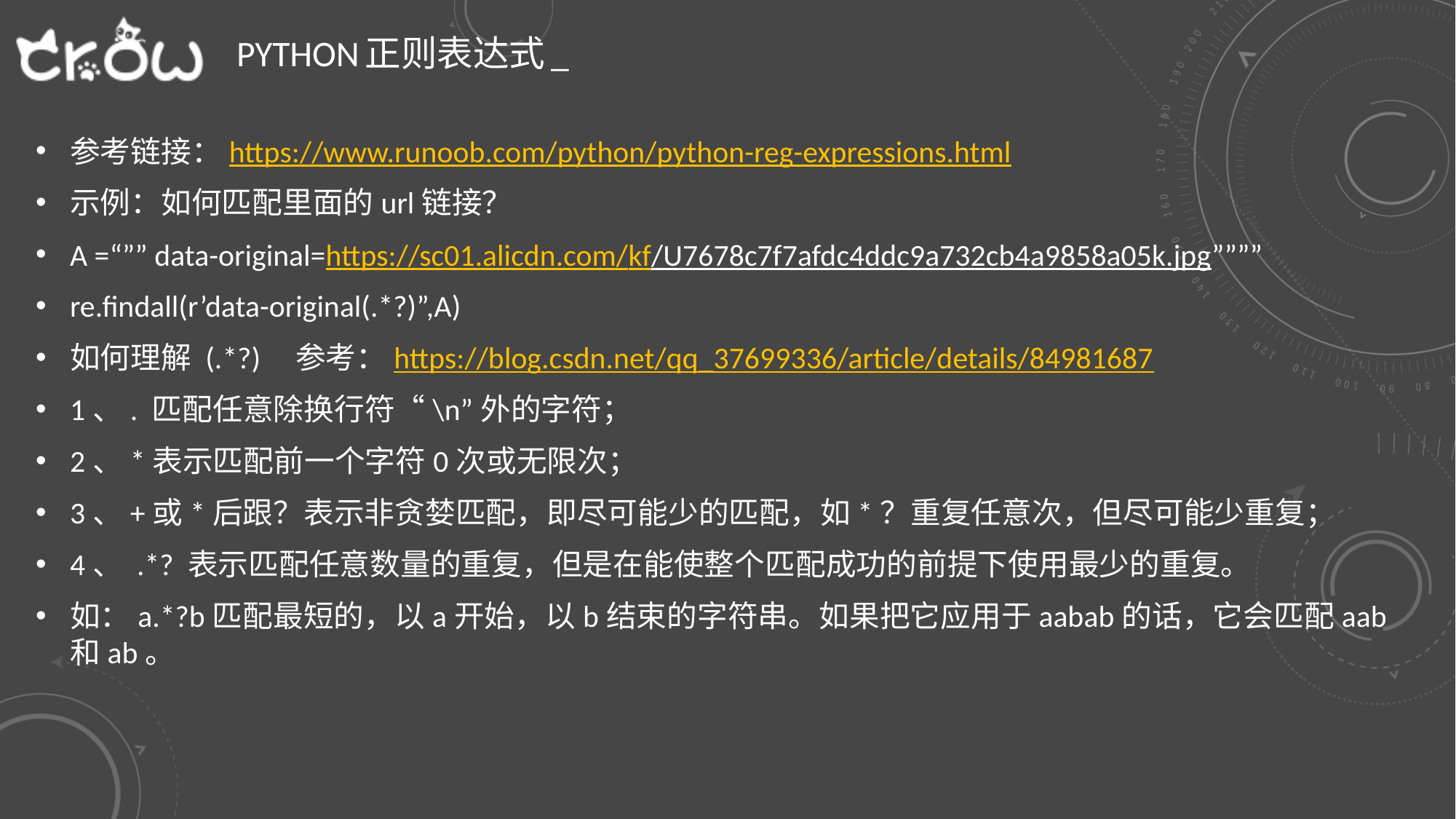

# Python正则表达式_
参考链接：https://www.runoob.com/python/python-reg-expressions.html
示例：如何匹配里面的url链接？
A =“”” data-original=https://sc01.alicdn.com/kf/U7678c7f7afdc4ddc9a732cb4a9858a05k.jpg””””
re.findall(r’data-original(.*?)”,A)
如何理解 (.*?)    参考：https://blog.csdn.net/qq_37699336/article/details/84981687
1、. 匹配任意除换行符“\n”外的字符；
2、*表示匹配前一个字符0次或无限次；
3、+或*后跟？表示非贪婪匹配，即尽可能少的匹配，如*？重复任意次，但尽可能少重复；
4、 .*? 表示匹配任意数量的重复，但是在能使整个匹配成功的前提下使用最少的重复。
如：a.*?b匹配最短的，以a开始，以b结束的字符串。如果把它应用于aabab的话，它会匹配aab和ab。